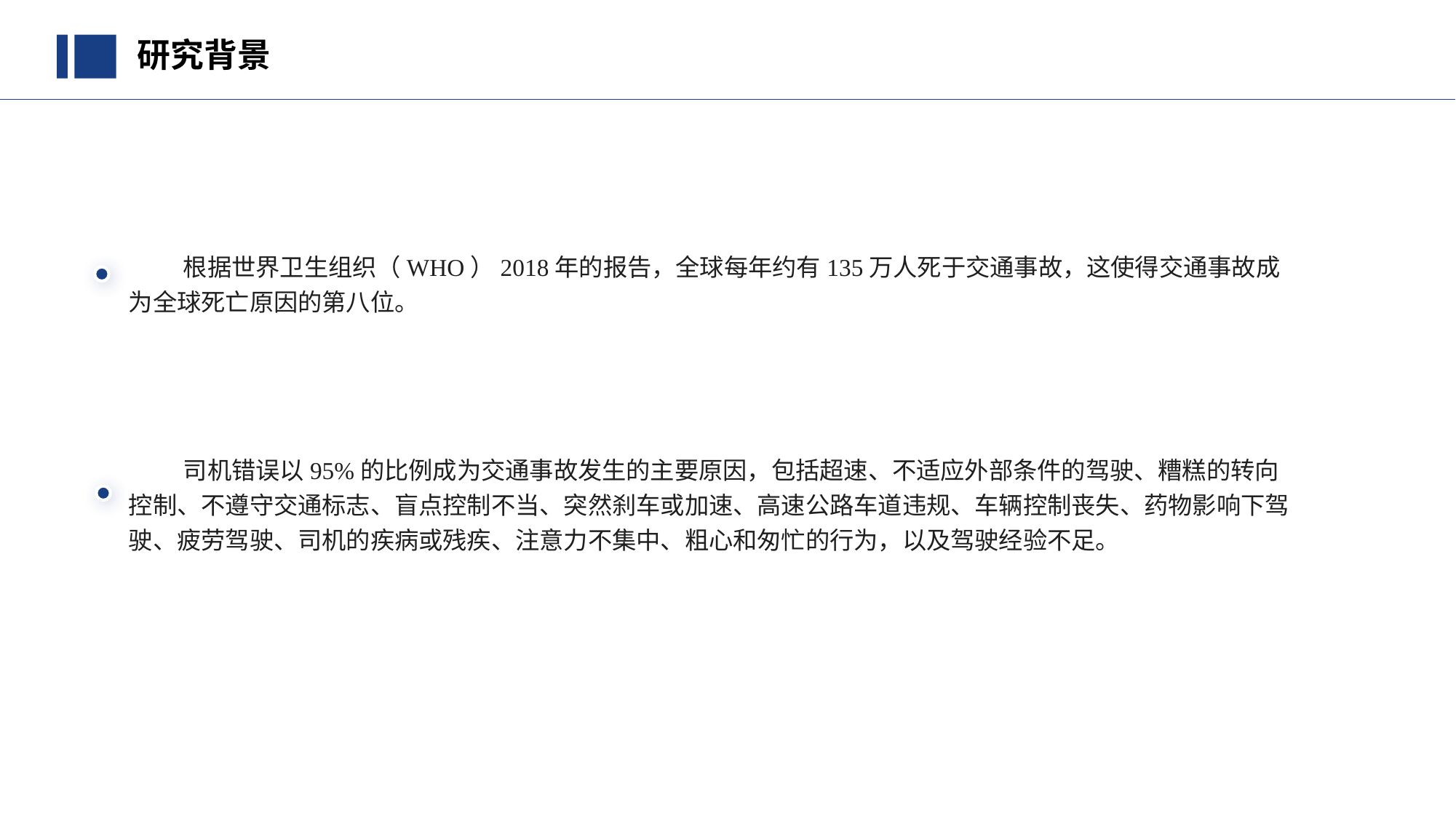

研究背景
根据世界卫生组织（WHO）2018年的报告，全球每年约有135万人死于交通事故，这使得交通事故成为全球死亡原因的第八位。

司机错误以95%的比例成为交通事故发生的主要原因，包括超速、不适应外部条件的驾驶、糟糕的转向控制、不遵守交通标志、盲点控制不当、突然刹车或加速、高速公路车道违规、车辆控制丧失、药物影响下驾驶、疲劳驾驶、司机的疾病或残疾、注意力不集中、粗心和匆忙的行为，以及驾驶经验不足。